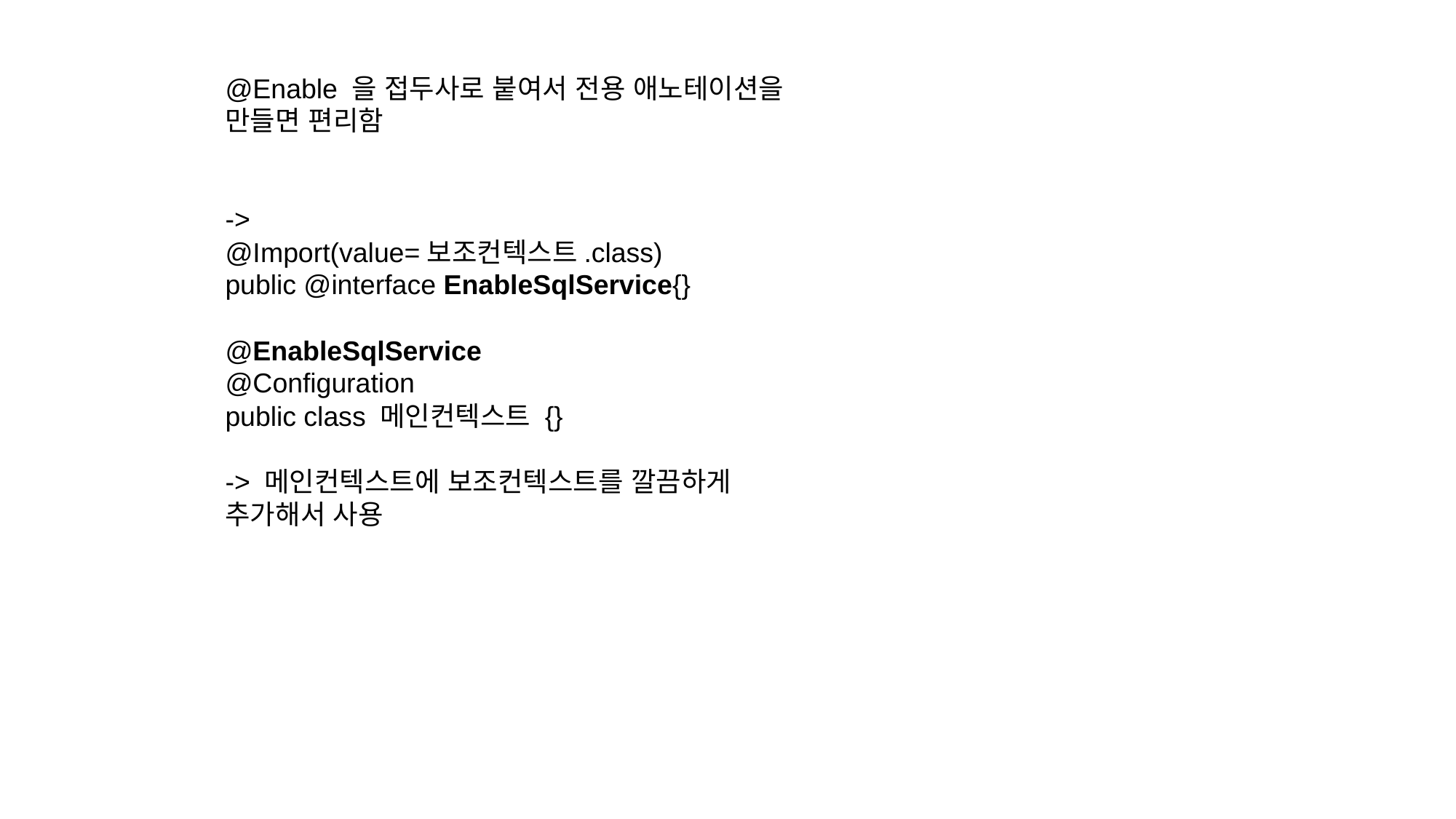

@Enable 을 접두사로 붙여서 전용 애노테이션을 만들면 편리함

->
@Import(value=보조컨텍스트.class)
public @interface EnableSqlService{}

@EnableSqlService
@Configuration
public class 메인컨텍스트 {}

-> 메인컨텍스트에 보조컨텍스트를 깔끔하게 추가해서 사용